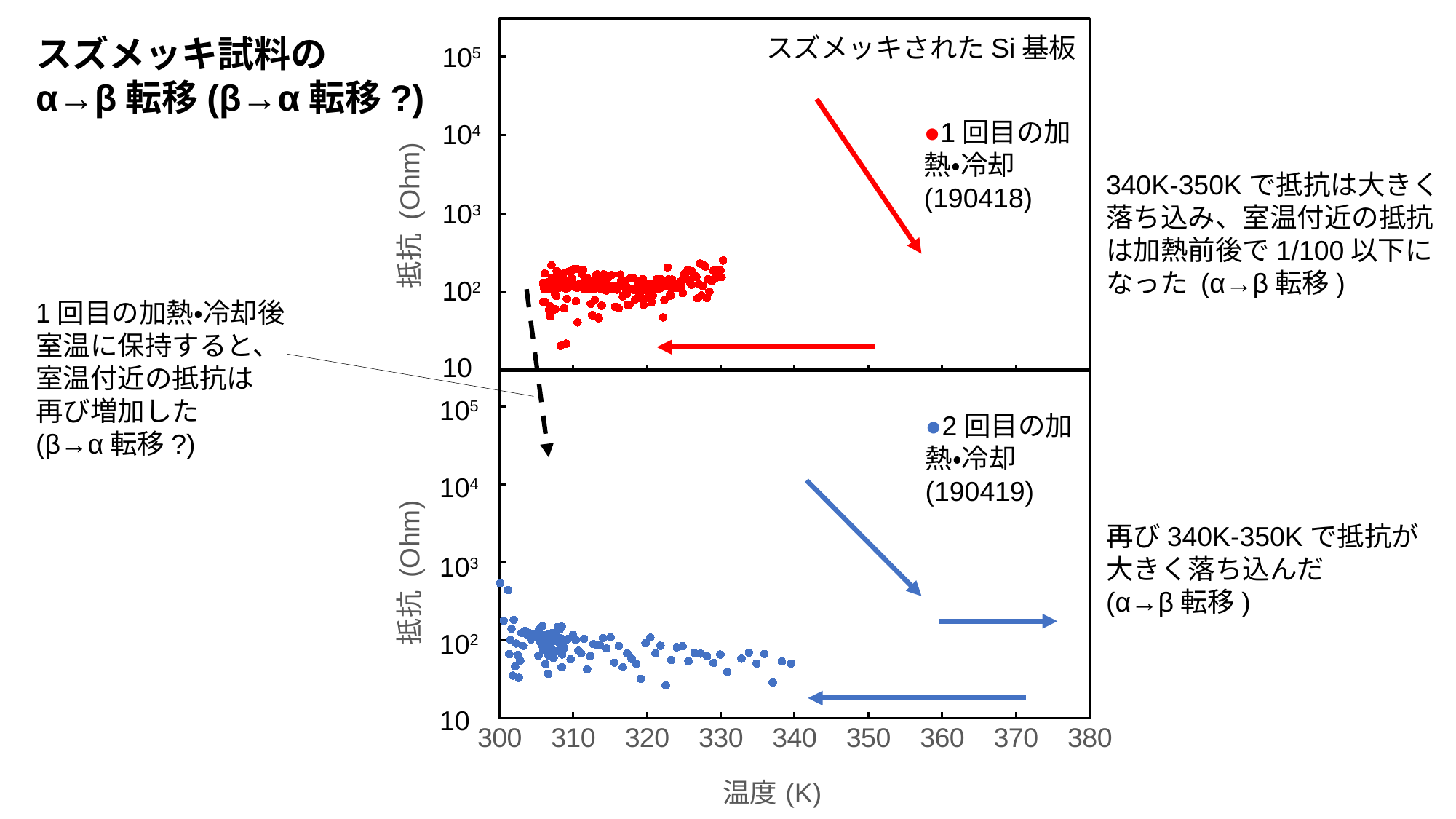

### Chart

| Category | 100mV applied | 200mV applied | 400mV applied | 200mV applied | 2V applied |
|---|---|---|---|---|---|
スズメッキ試料の
α→β転移(β→α転移?)
スズメッキされたSi基板
105
●1回目の加熱・冷却
(190418)
104
340K-350Kで抵抗は大きく落ち込み、室温付近の抵抗は加熱前後で1/100以下になった (α→β転移)
103
102
1回目の加熱・冷却後
室温に保持すると、
室温付近の抵抗は
再び増加した
(β→α転移?)

### Chart

| Category | 200mV applied | 2V applied  | 1V applied |
|---|---|---|---|
10
105
●2回目の加熱・冷却
(190419)

104
再び340K-350Kで抵抗が大きく落ち込んだ
(α→β転移)
103
102
10